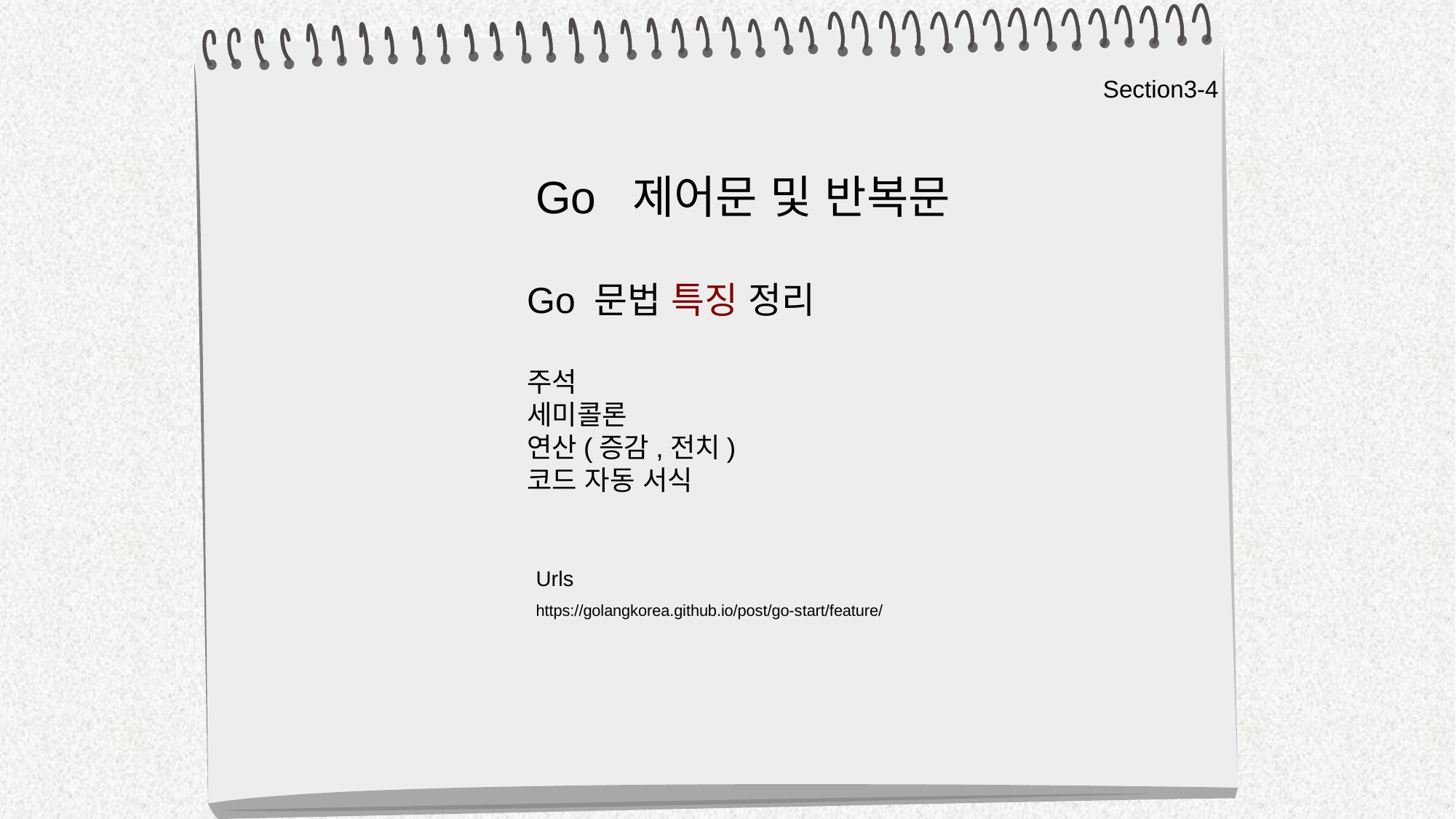

Section3-4
Go  제어문 및 반복문
Go 문법 특징 정리
주석
세미콜론
연산(증감,전치)
코드 자동 서식
Urls
https://golangkorea.github.io/post/go-start/feature/